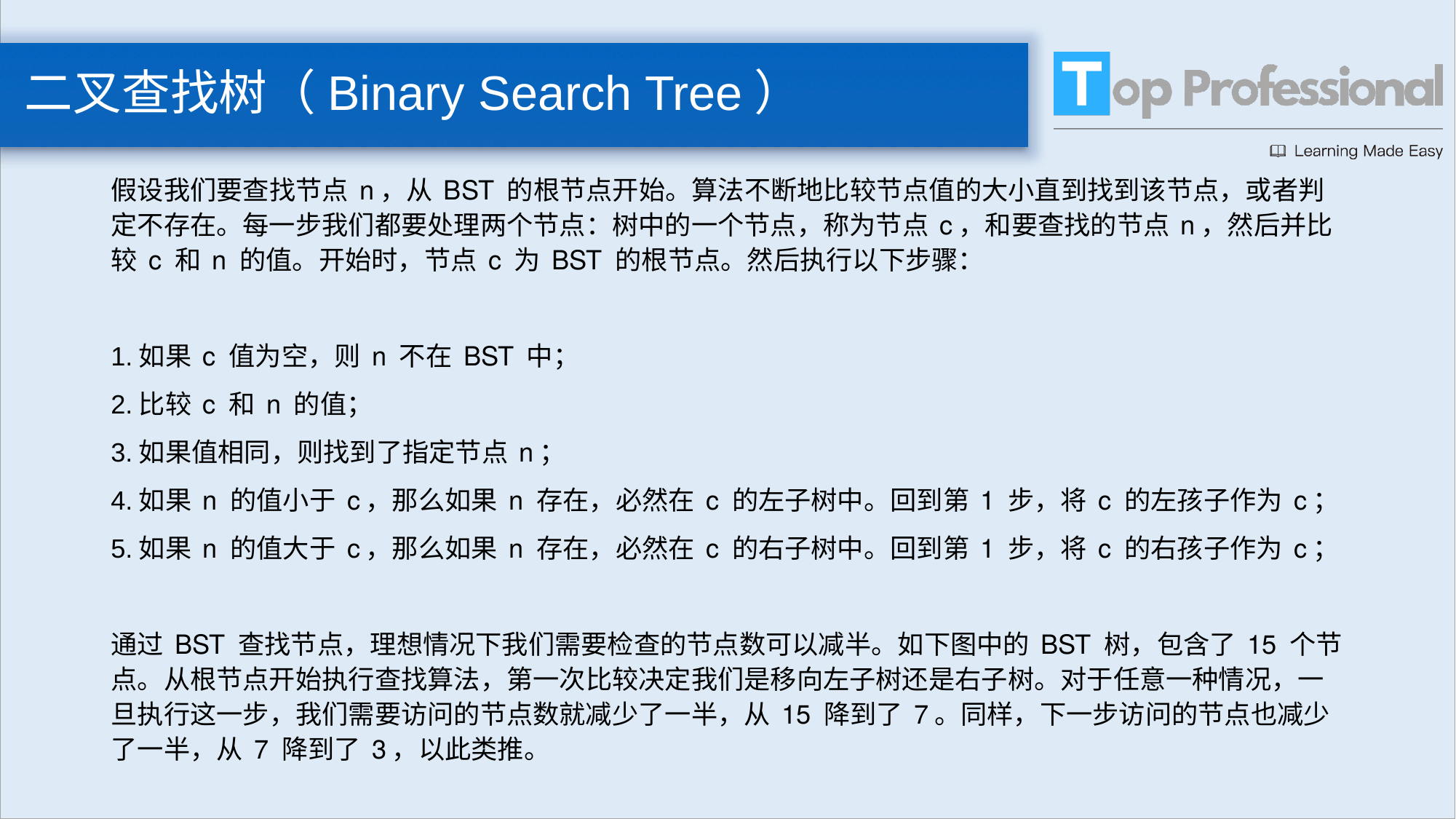

# 二叉查找树（Binary Search Tree）
假设我们要查找节点 n，从 BST 的根节点开始。算法不断地比较节点值的大小直到找到该节点，或者判定不存在。每一步我们都要处理两个节点：树中的一个节点，称为节点 c，和要查找的节点 n，然后并比较 c 和 n 的值。开始时，节点 c 为 BST 的根节点。然后执行以下步骤：

如果 c 值为空，则 n 不在 BST 中；
比较 c 和 n 的值；
如果值相同，则找到了指定节点 n；
如果 n 的值小于 c，那么如果 n 存在，必然在 c 的左子树中。回到第 1 步，将 c 的左孩子作为 c；
如果 n 的值大于 c，那么如果 n 存在，必然在 c 的右子树中。回到第 1 步，将 c 的右孩子作为 c；

通过 BST 查找节点，理想情况下我们需要检查的节点数可以减半。如下图中的 BST 树，包含了 15 个节点。从根节点开始执行查找算法，第一次比较决定我们是移向左子树还是右子树。对于任意一种情况，一旦执行这一步，我们需要访问的节点数就减少了一半，从 15 降到了 7。同样，下一步访问的节点也减少了一半，从 7 降到了 3，以此类推。